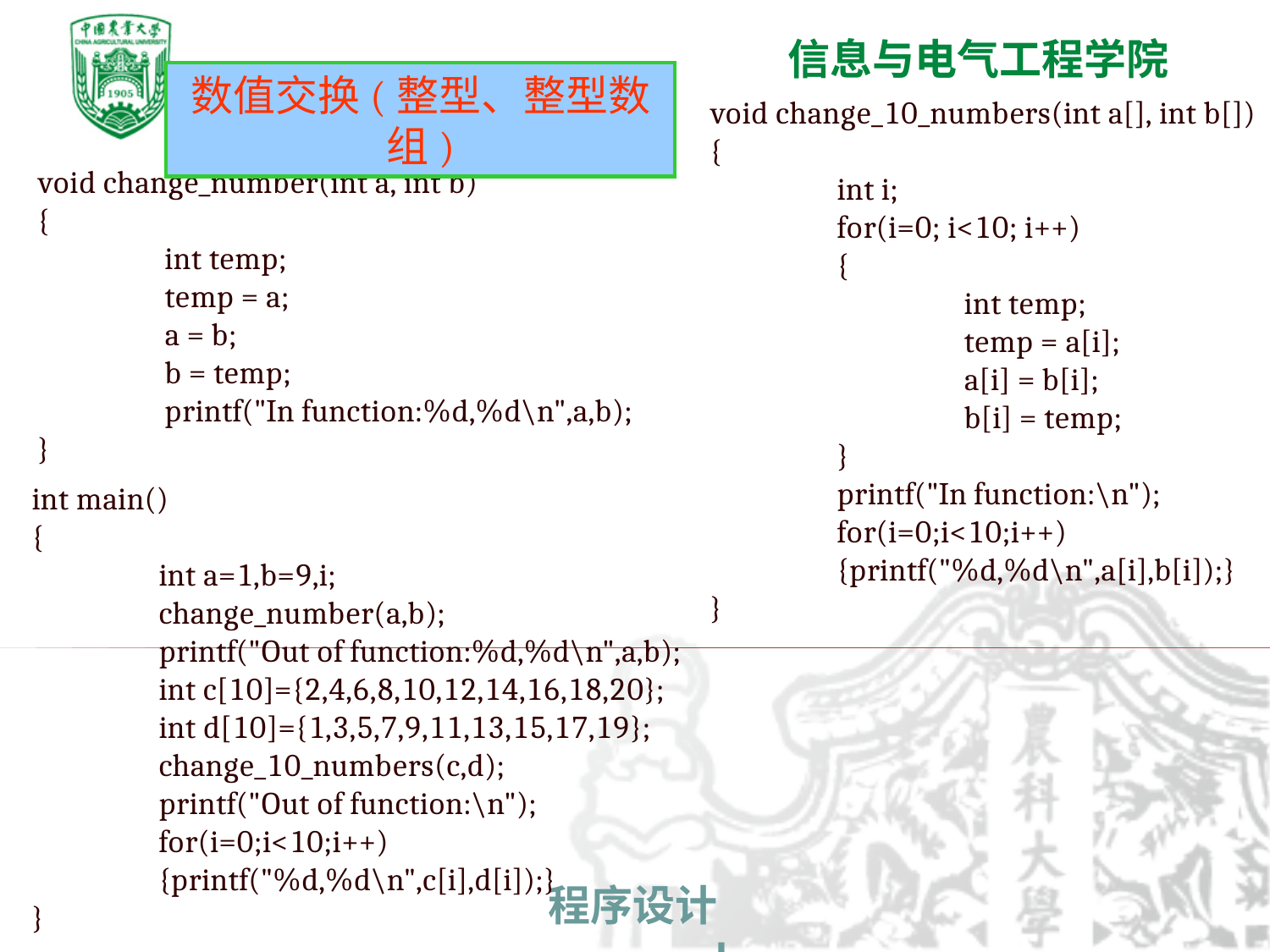

数值交换(整型、整型数组)
void change_10_numbers(int a[], int b[])
{
	int i;
	for(i=0; i<10; i++)
	{
		int temp;
		temp = a[i];
		a[i] = b[i];
		b[i] = temp;
	}
	printf("In function:\n");
	for(i=0;i<10;i++)
	{printf("%d,%d\n",a[i],b[i]);}
}

void change_number(int a, int b)
{
	int temp;
	temp = a;
	a = b;
	b = temp;
	printf("In function:%d,%d\n",a,b);
}
int main()
{
	int a=1,b=9,i;
	change_number(a,b);
	printf("Out of function:%d,%d\n",a,b);
	int c[10]={2,4,6,8,10,12,14,16,18,20};
	int d[10]={1,3,5,7,9,11,13,15,17,19};
	change_10_numbers(c,d);
	printf("Out of function:\n");
	for(i=0;i<10;i++)
	{printf("%d,%d\n",c[i],d[i]);}
}